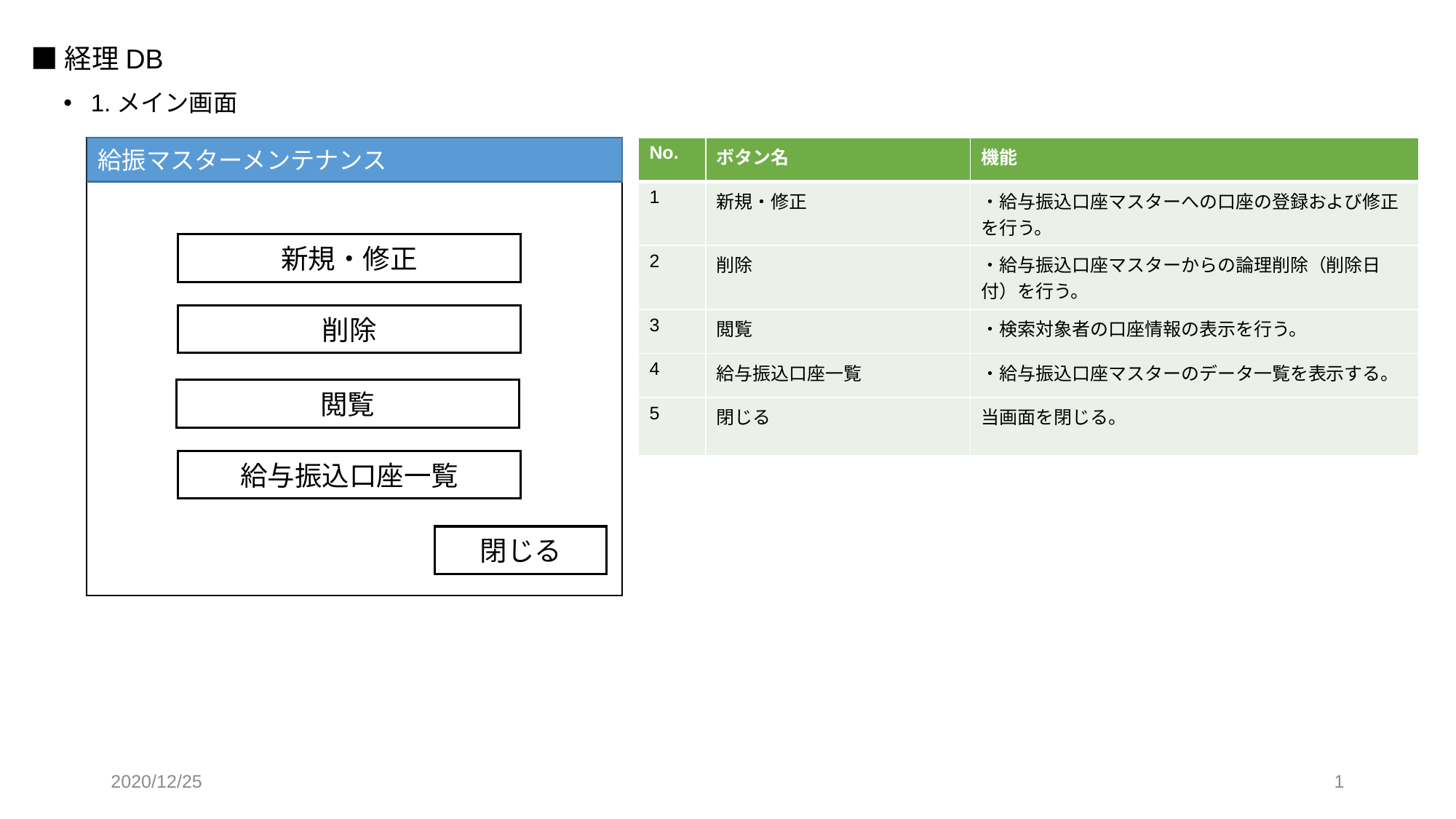

# ■経理DB
1.メイン画面

給振マスターメンテナンス
| No. | ボタン名 | 機能 |
| --- | --- | --- |
| 1 | 新規・修正 | ・給与振込口座マスターへの口座の登録および修正を行う。 |
| 2 | 削除 | ・給与振込口座マスターからの論理削除（削除日付）を行う。 |
| 3 | 閲覧 | ・検索対象者の口座情報の表示を行う。 |
| 4 | 給与振込口座一覧 | ・給与振込口座マスターのデータ一覧を表示する。 |
| 5 | 閉じる | 当画面を閉じる。 |
新規・修正
削除
閲覧
給与振込口座一覧
閉じる
2020/12/25
1